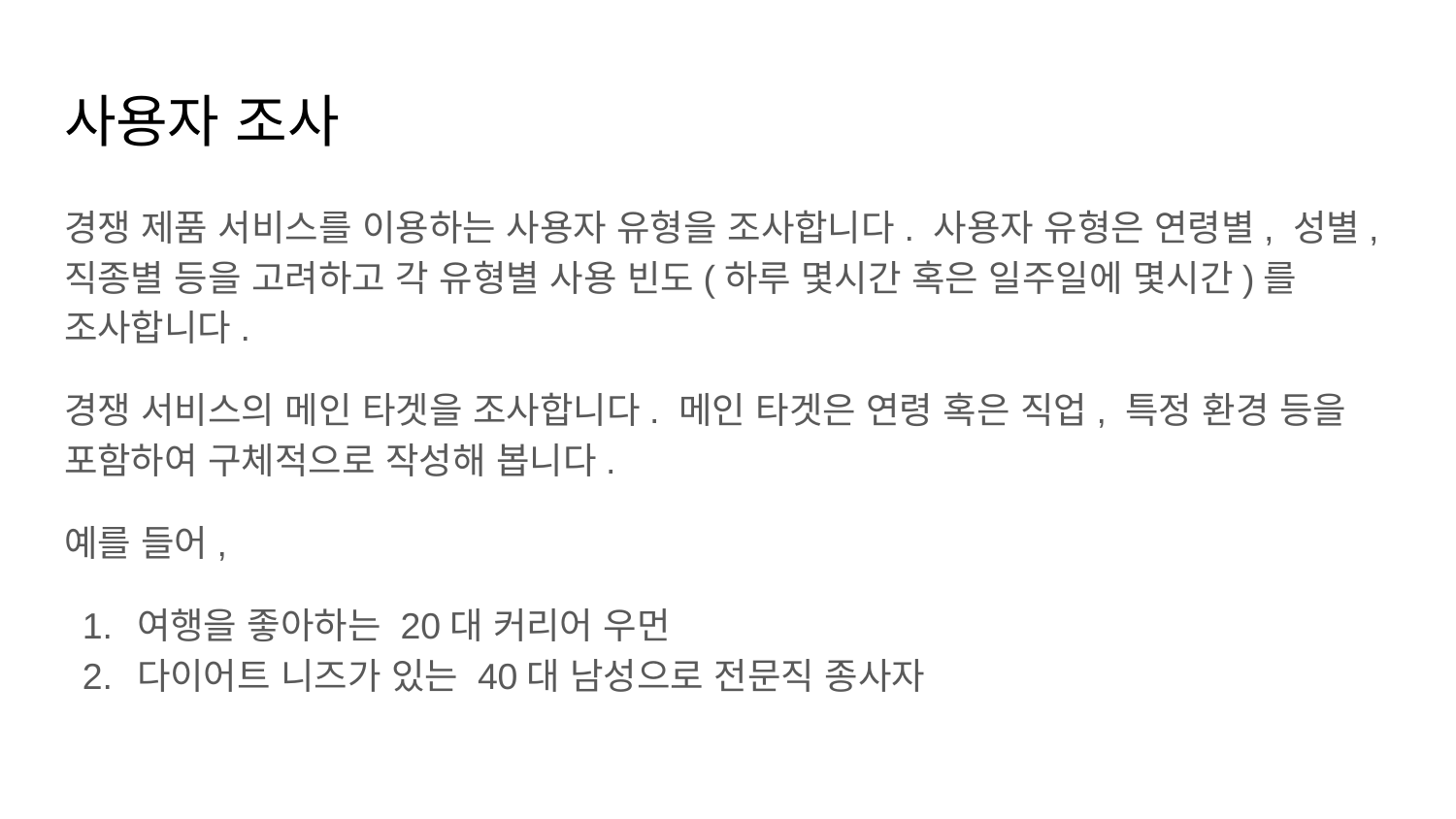

# 사용자 조사
경쟁 제품 서비스를 이용하는 사용자 유형을 조사합니다. 사용자 유형은 연령별, 성별, 직종별 등을 고려하고 각 유형별 사용 빈도(하루 몇시간 혹은 일주일에 몇시간)를 조사합니다.
경쟁 서비스의 메인 타겟을 조사합니다. 메인 타겟은 연령 혹은 직업, 특정 환경 등을 포함하여 구체적으로 작성해 봅니다.
예를 들어,
여행을 좋아하는 20대 커리어 우먼
다이어트 니즈가 있는 40대 남성으로 전문직 종사자